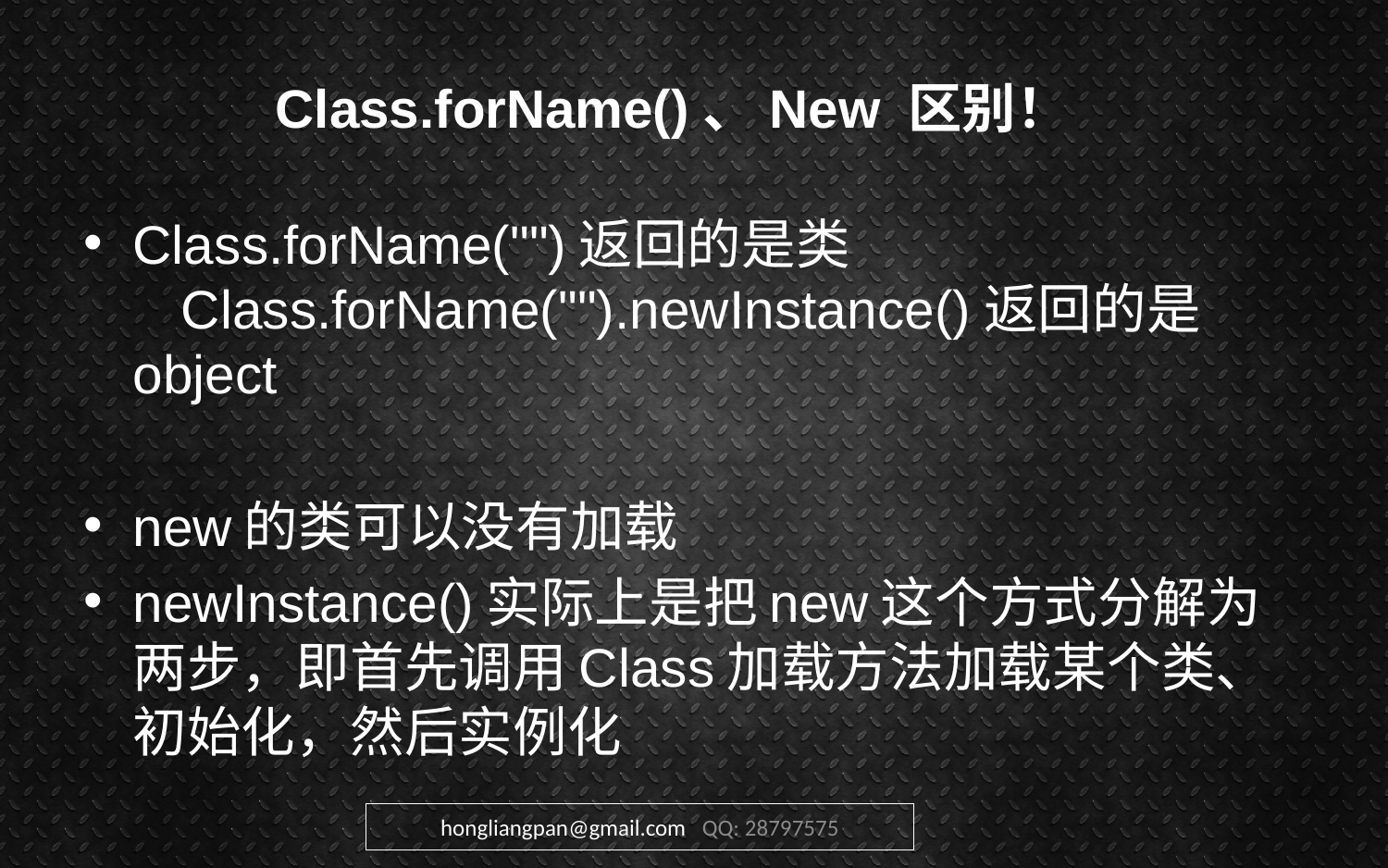

# Class.forName()、New 区别！
Class.forName("")返回的是类 
   Class.forName("").newInstance()返回的是object

new的类可以没有加载
newInstance()实际上是把new这个方式分解为两步，即首先调用Class加载方法加载某个类、初始化，然后实例化